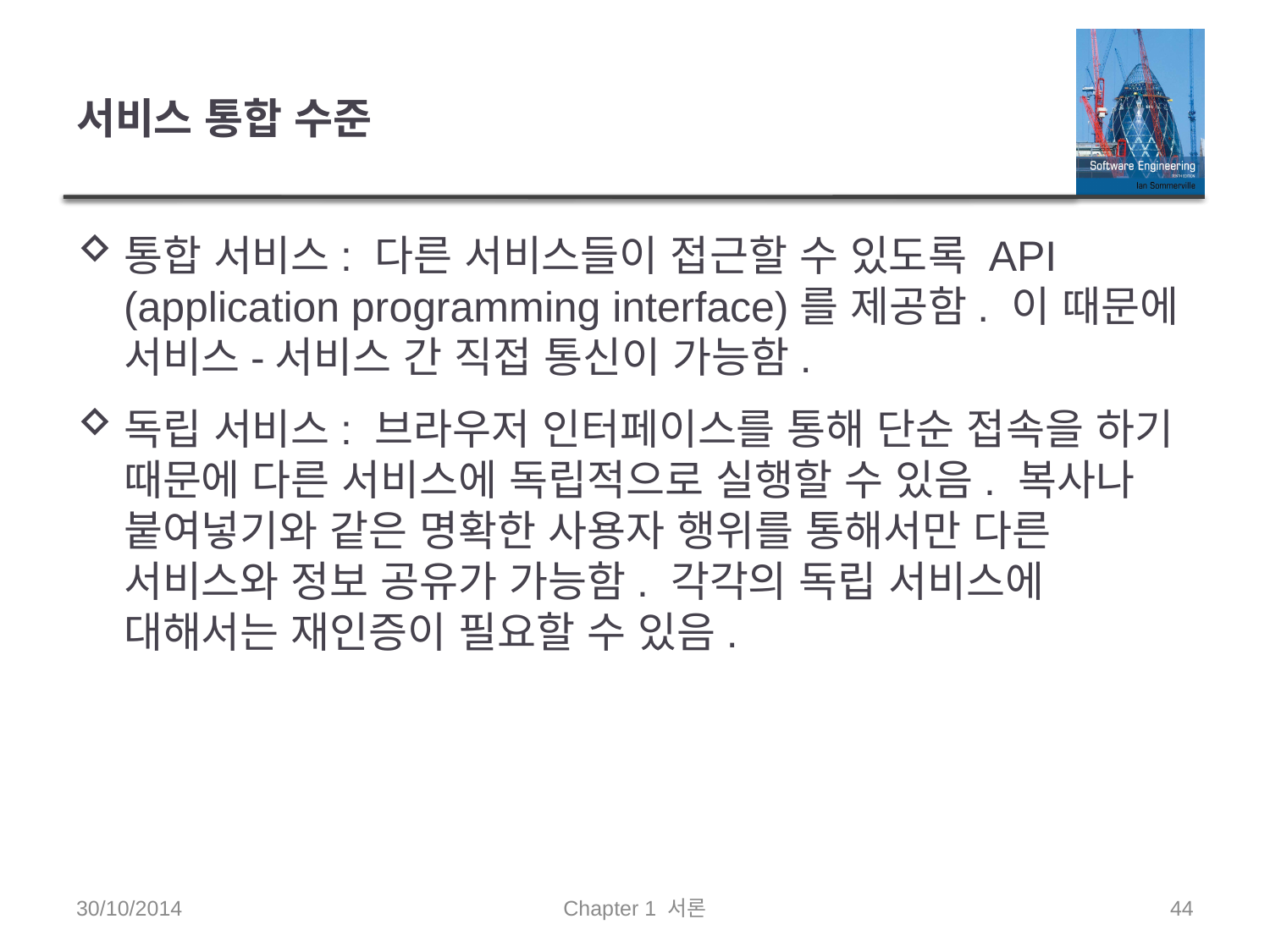

# 서비스 통합 수준
통합 서비스: 다른 서비스들이 접근할 수 있도록 API (application programming interface)를 제공함. 이 때문에 서비스-서비스 간 직접 통신이 가능함.
독립 서비스: 브라우저 인터페이스를 통해 단순 접속을 하기 때문에 다른 서비스에 독립적으로 실행할 수 있음. 복사나 붙여넣기와 같은 명확한 사용자 행위를 통해서만 다른 서비스와 정보 공유가 가능함. 각각의 독립 서비스에 대해서는 재인증이 필요할 수 있음.
30/10/2014
Chapter 1 서론
44